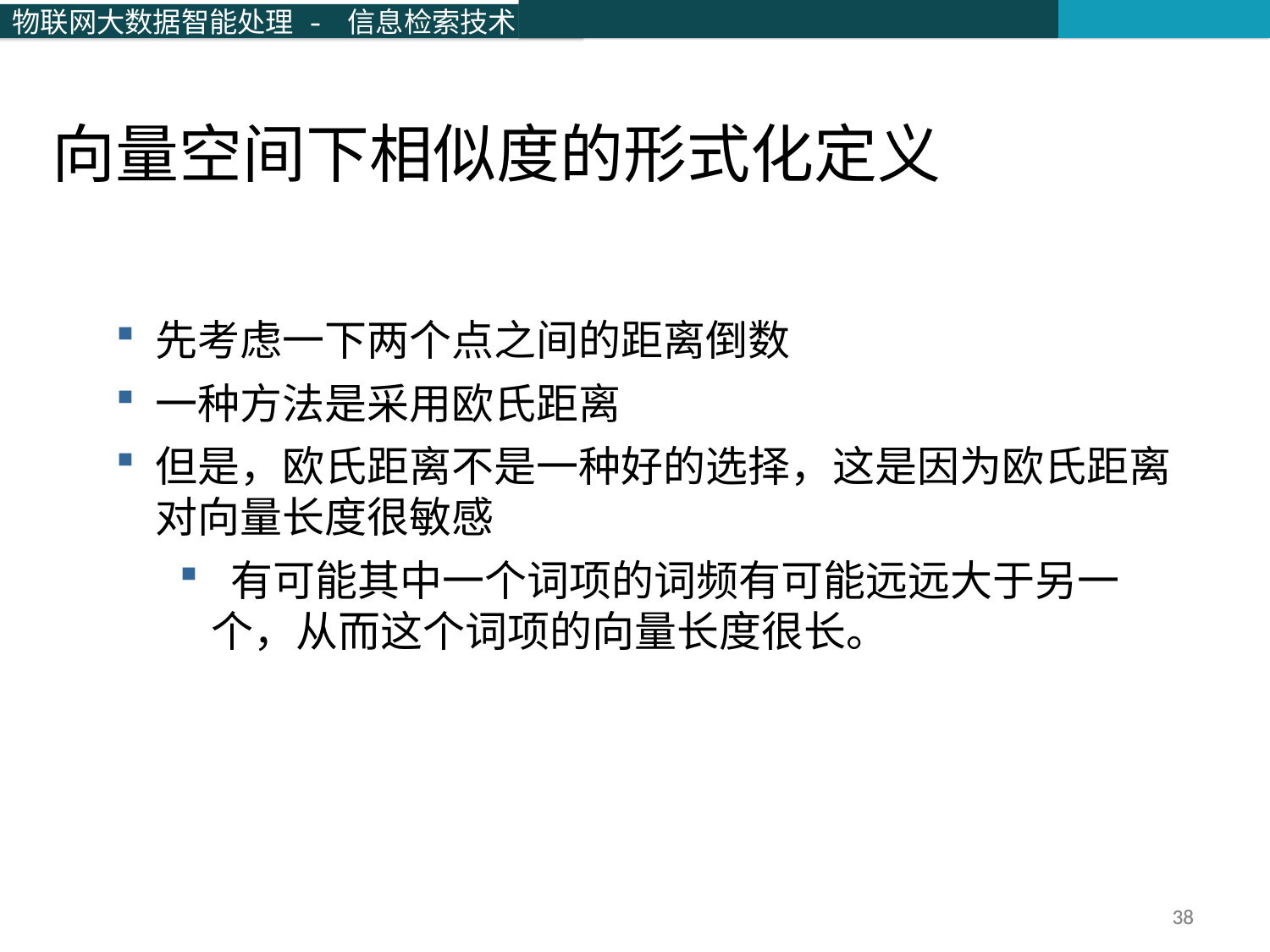

向量空间下相似度的形式化定义
先考虑一下两个点之间的距离倒数
一种方法是采用欧氏距离
但是，欧氏距离不是一种好的选择，这是因为欧氏距离对向量长度很敏感
 有可能其中一个词项的词频有可能远远大于另一个，从而这个词项的向量长度很长。
38
38